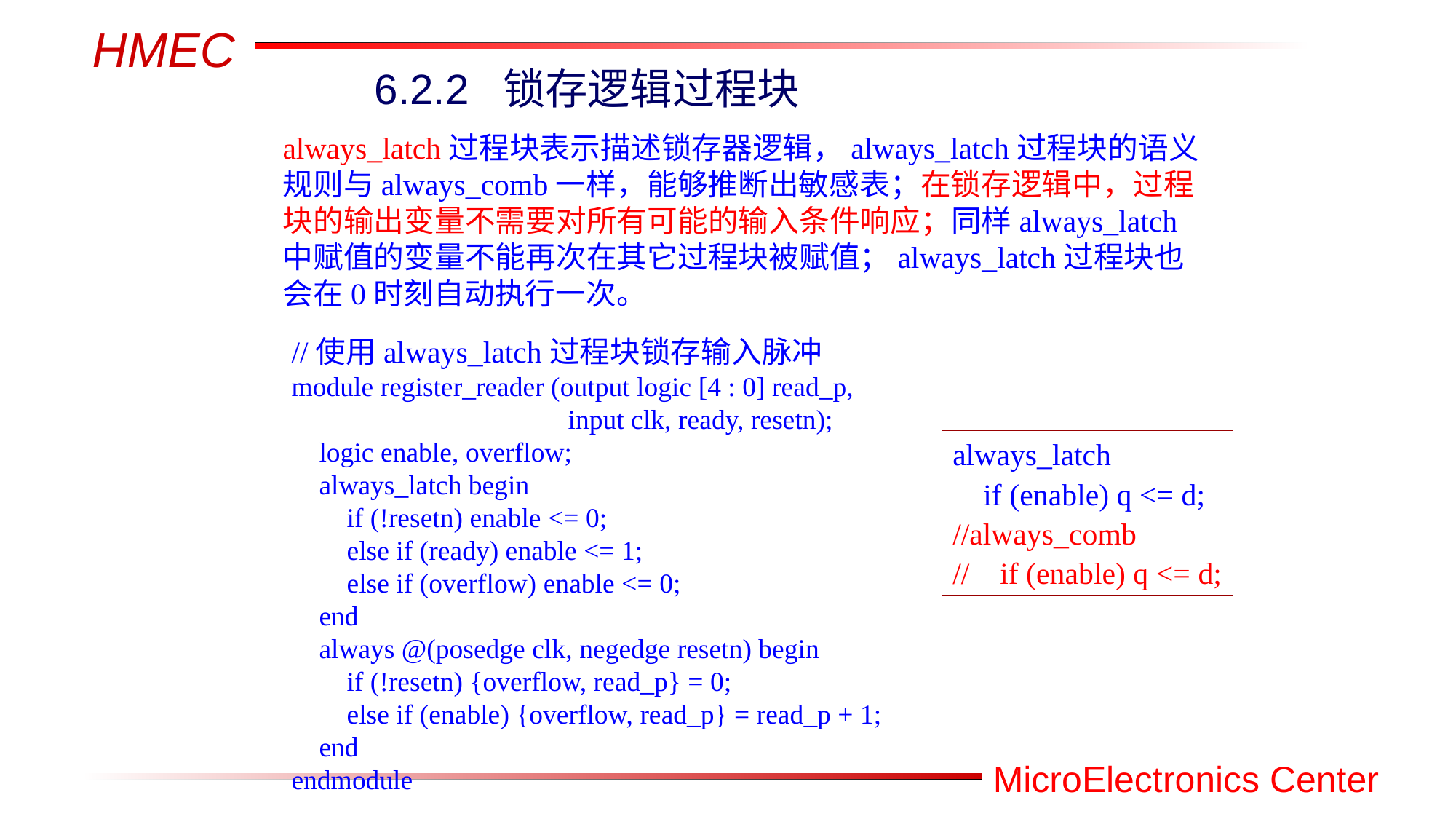

6.2.2  锁存逻辑过程块
always_latch过程块表示描述锁存器逻辑，always_latch过程块的语义规则与always_comb一样，能够推断出敏感表；在锁存逻辑中，过程块的输出变量不需要对所有可能的输入条件响应；同样always_latch中赋值的变量不能再次在其它过程块被赋值；always_latch过程块也会在0时刻自动执行一次。

//使用always_latch过程块锁存输入脉冲
module register_reader (output logic [4 : 0] read_p,
                                        input clk, ready, resetn);
    logic enable, overflow;
    always_latch begin
        if (!resetn) enable <= 0;
        else if (ready) enable <= 1;
        else if (overflow) enable <= 0;
    end
    always @(posedge clk, negedge resetn) begin
        if (!resetn) {overflow, read_p} = 0;
        else if (enable) {overflow, read_p} = read_p + 1;
    end
endmodule
always_latch
    if (enable) q <= d;
//always_comb
//    if (enable) q <= d;